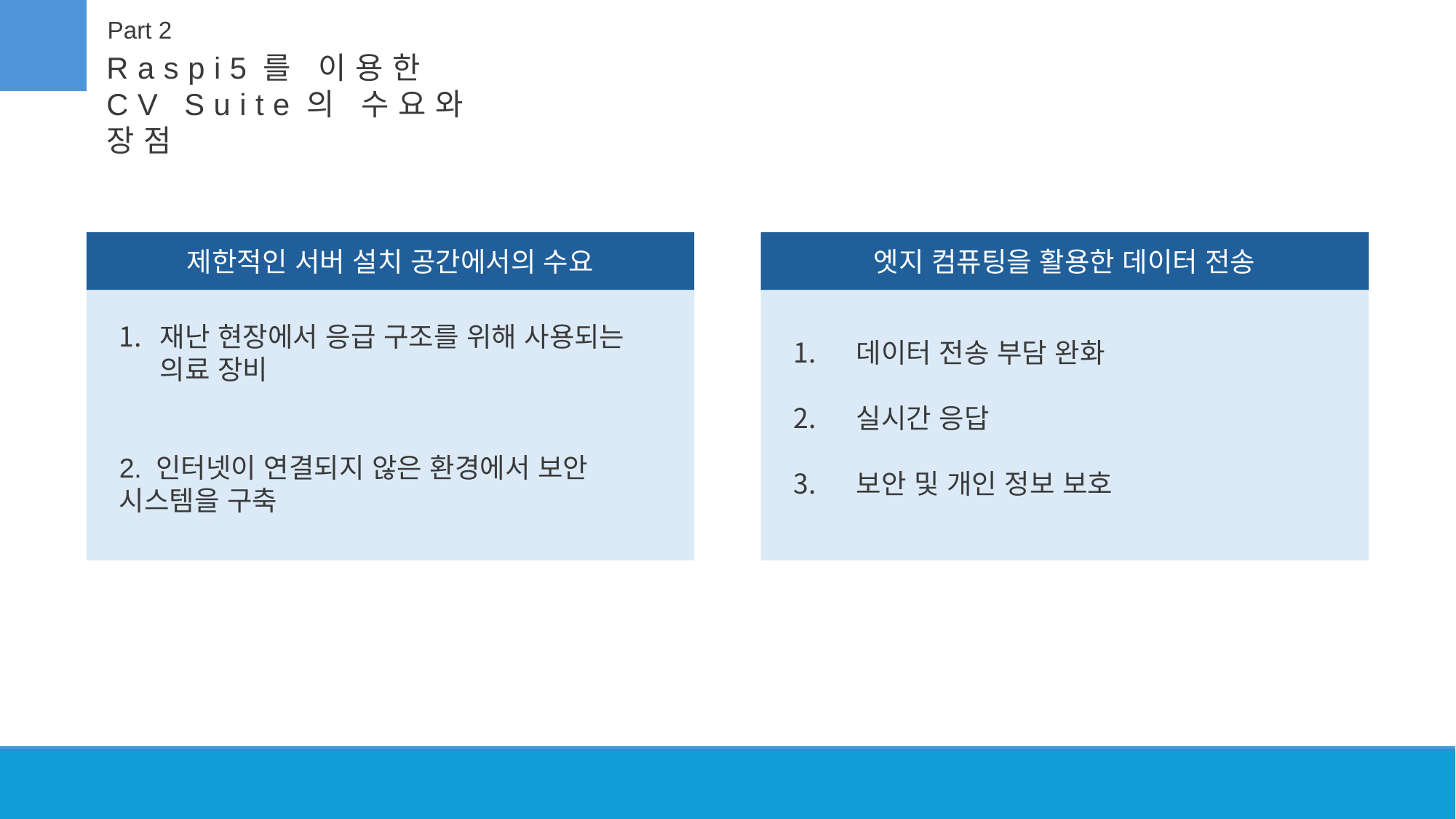

Part 2
Raspi5를 이용한 CV Suite의 수요와 장점
제한적인 서버 설치 공간에서의 수요

재난 현장에서 응급 구조를 위해 사용되는 의료 장비

2. 인터넷이 연결되지 않은 환경에서 보안 시스템을 구축
엣지 컴퓨팅을 활용한 데이터 전송

  데이터 전송 부담 완화

  실시간 응답

  보안 및 개인 정보 보호
2